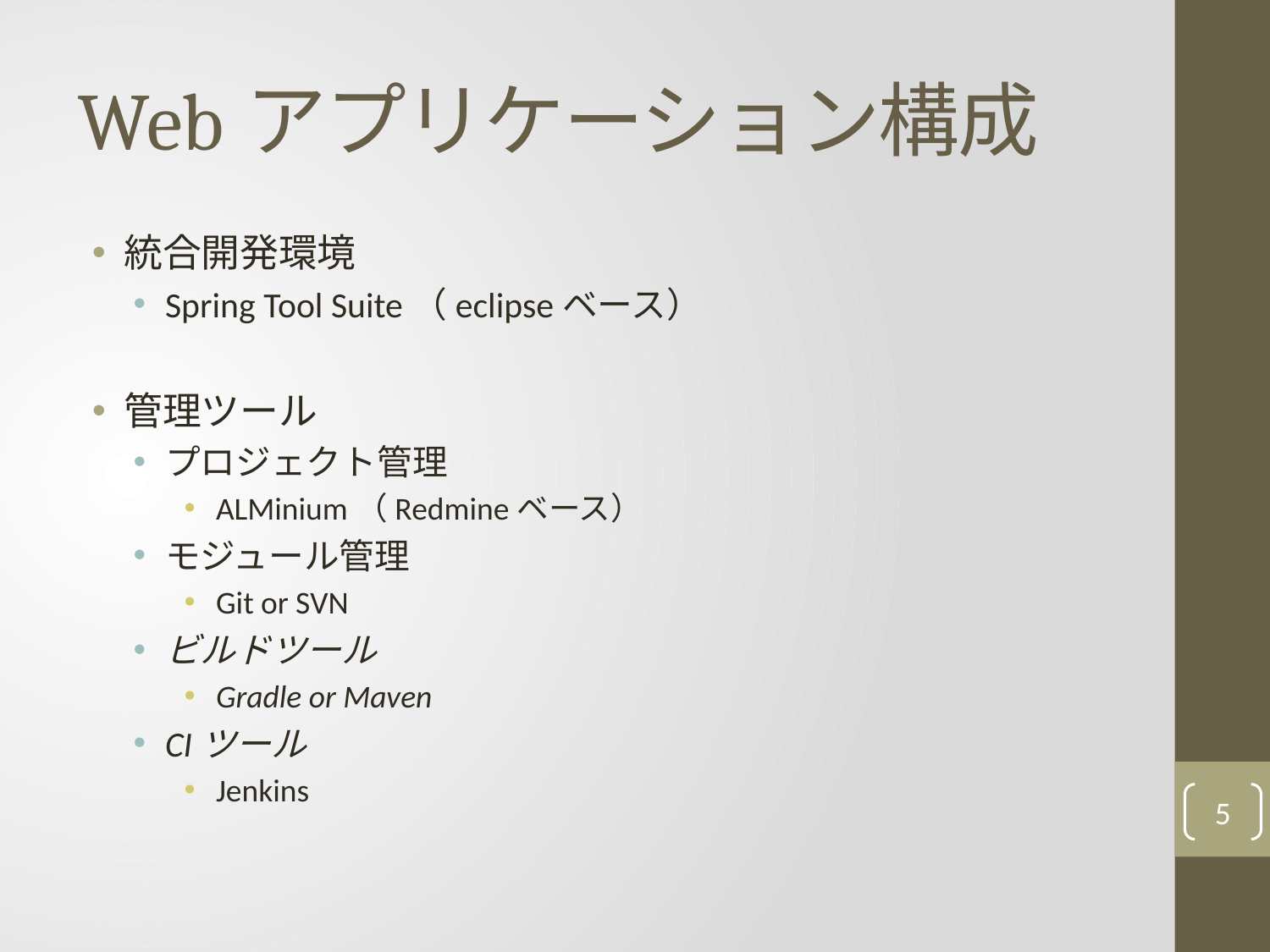

# Webアプリケーション構成
統合開発環境
Spring Tool Suite（eclipseベース）

管理ツール
プロジェクト管理
ALMinium（Redmineベース）
モジュール管理
Git or SVN
ビルドツール
Gradle or Maven
CIツール
Jenkins
5